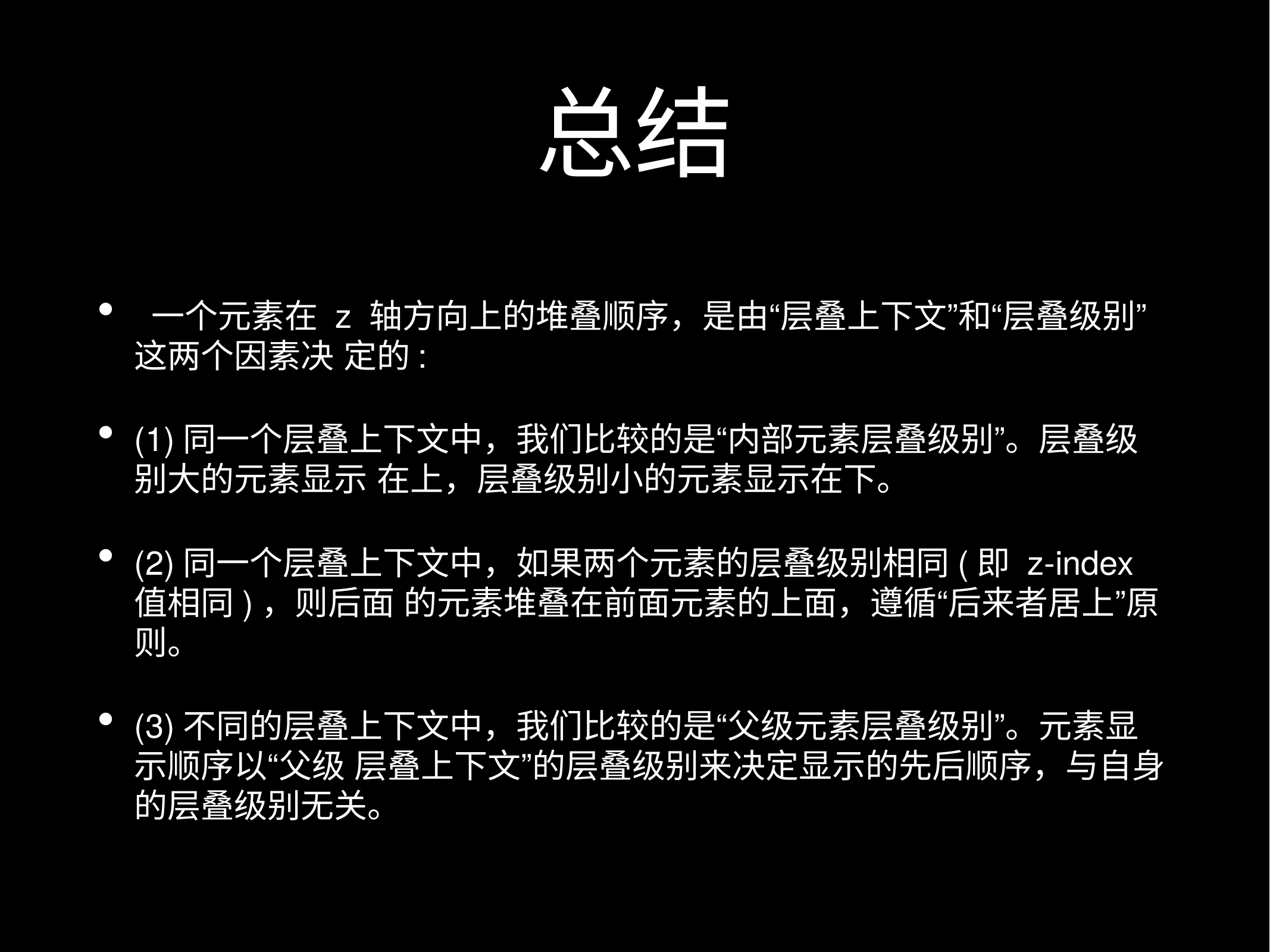

# 总结
 一个元素在 z 轴方向上的堆叠顺序，是由“层叠上下文”和“层叠级别”这两个因素决 定的:
(1)同一个层叠上下文中，我们比较的是“内部元素层叠级别”。层叠级别大的元素显示 在上，层叠级别小的元素显示在下。
(2)同一个层叠上下文中，如果两个元素的层叠级别相同(即 z-index 值相同)，则后面 的元素堆叠在前面元素的上面，遵循“后来者居上”原则。
(3)不同的层叠上下文中，我们比较的是“父级元素层叠级别”。元素显示顺序以“父级 层叠上下文”的层叠级别来决定显示的先后顺序，与自身的层叠级别无关。